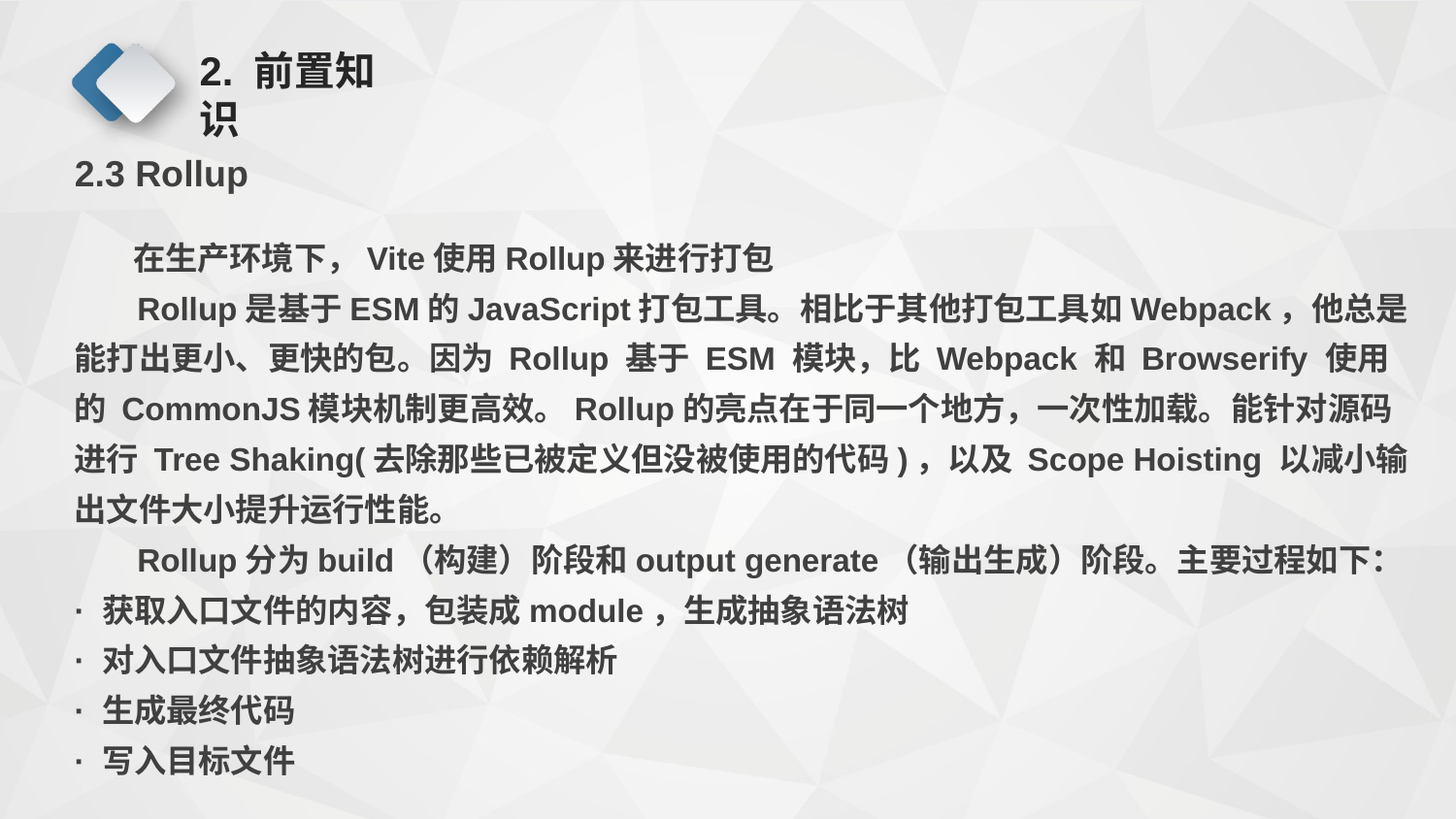

# 2. 前置知识
2.3 Rollup
       在生产环境下，Vite使用Rollup来进行打包
       Rollup是基于ESM的JavaScript打包工具。相比于其他打包工具如Webpack，他总是能打出更小、更快的包。因为 Rollup 基于 ESM 模块，比 Webpack 和 Browserify 使用的 CommonJS模块机制更高效。Rollup的亮点在于同一个地方，一次性加载。能针对源码进行 Tree Shaking(去除那些已被定义但没被使用的代码)，以及 Scope Hoisting 以减小输出文件大小提升运行性能。
       Rollup分为build（构建）阶段和output generate（输出生成）阶段。主要过程如下：
· 获取入口文件的内容，包装成module，生成抽象语法树
· 对入口文件抽象语法树进行依赖解析
· 生成最终代码
· 写入目标文件